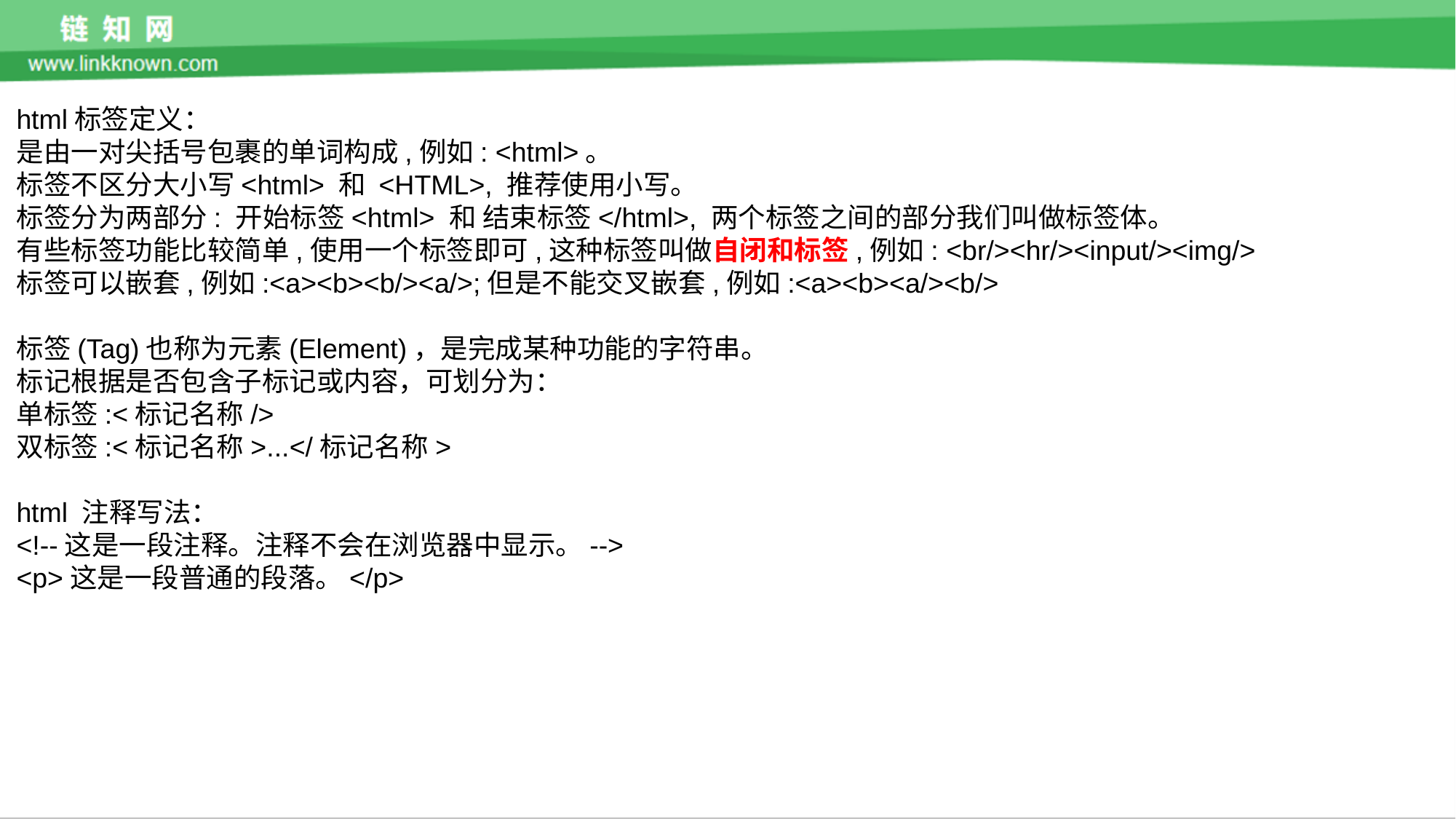

html标签定义：
是由一对尖括号包裹的单词构成,例如: <html>。
标签不区分大小写<html> 和 <HTML>, 推荐使用小写。
标签分为两部分: 开始标签<html> 和 结束标签</html>, 两个标签之间的部分我们叫做标签体。
有些标签功能比较简单,使用一个标签即可,这种标签叫做自闭和标签,例如: <br/><hr/><input/><img/>
标签可以嵌套,例如:<a><b><b/><a/>;但是不能交叉嵌套,例如:<a><b><a/><b/>

标签(Tag)也称为元素(Element)，是完成某种功能的字符串。
标记根据是否包含子标记或内容，可划分为：
单标签:<标记名称/>
双标签:<标记名称>...</标记名称>

html 注释写法：
<!--这是一段注释。注释不会在浏览器中显示。-->
<p>这是一段普通的段落。</p>